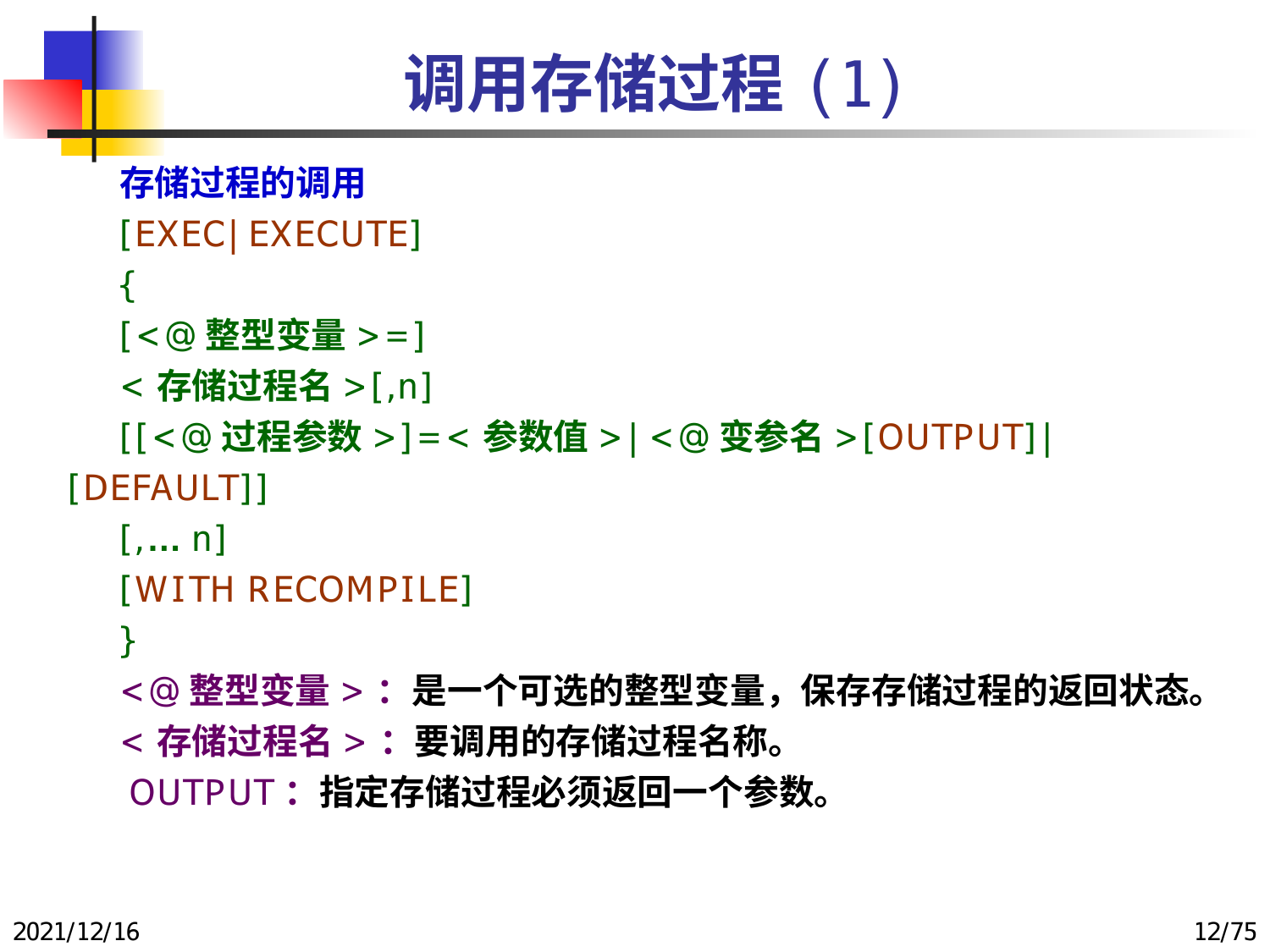

# 调用存储过程 (1)
存储过程的调用
[EXEC|EXECUTE]
{
[<@整型变量>=]
<存储过程名>[,n]
[[<@过程参数>]=<参数值>|<@变参名>[OUTPUT]|[DEFAULT]]
[,… n]
[WITH RECOMPILE]
}
<@整型变量>：是一个可选的整型变量，保存存储过程的返回状态。
<存储过程名>：要调用的存储过程名称。
 OUTPUT：指定存储过程必须返回一个参数。
2021/12/16
12/75